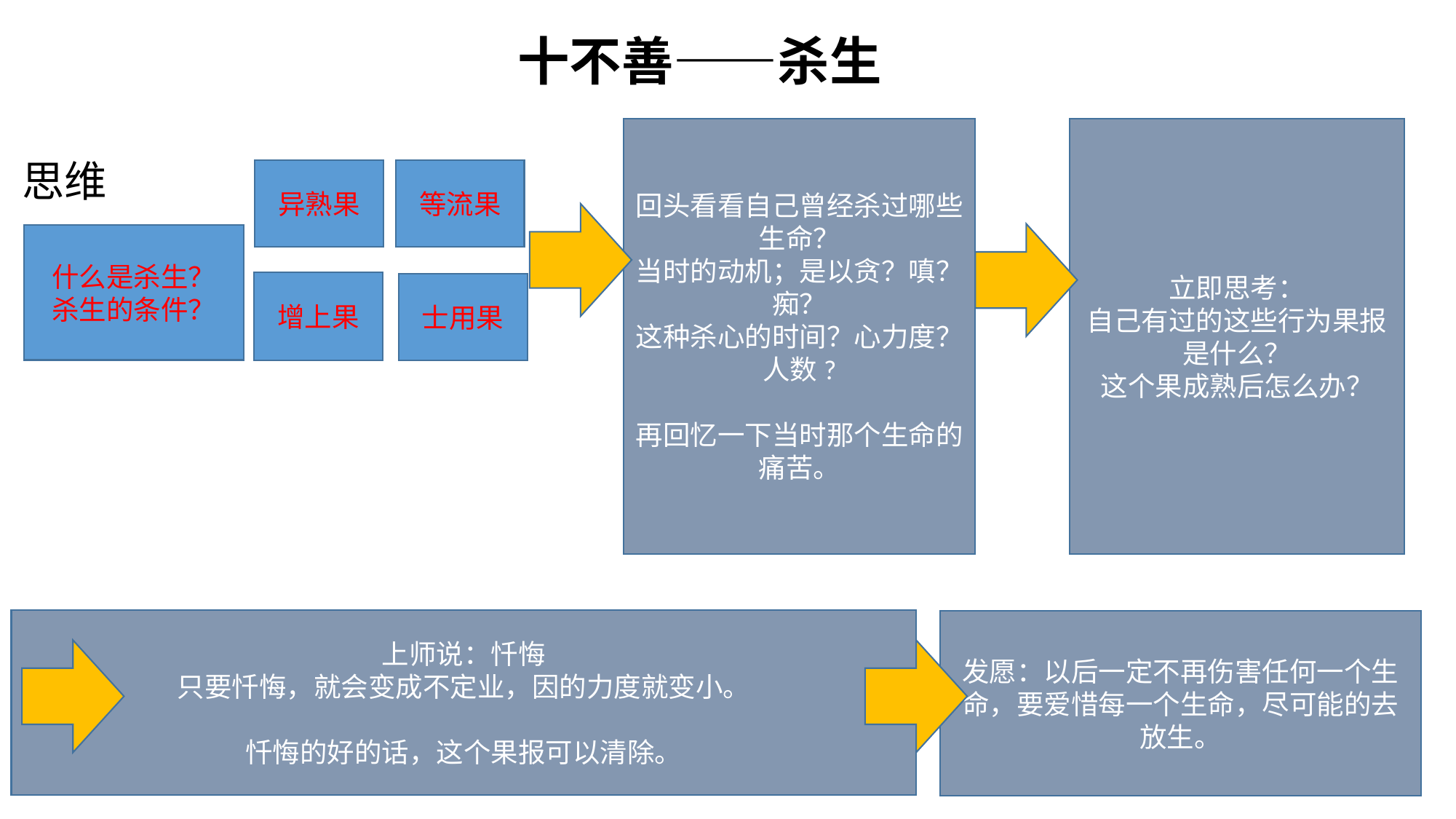

# 十不善——杀生

思维

回头看看自己曾经杀过哪些生命？
当时的动机；是以贪？嗔？痴？
这种杀心的时间？心力度？人数?

再回忆一下当时那个生命的痛苦。
立即思考：
自己有过的这些行为果报是什么？
这个果成熟后怎么办？
异熟果
等流果

什么是杀生？
杀生的条件？
增上果
士用果
上师说：忏悔
只要忏悔，就会变成不定业，因的力度就变小。

忏悔的好的话，这个果报可以清除。
发愿：以后一定不再伤害任何一个生命，要爱惜每一个生命，尽可能的去放生。